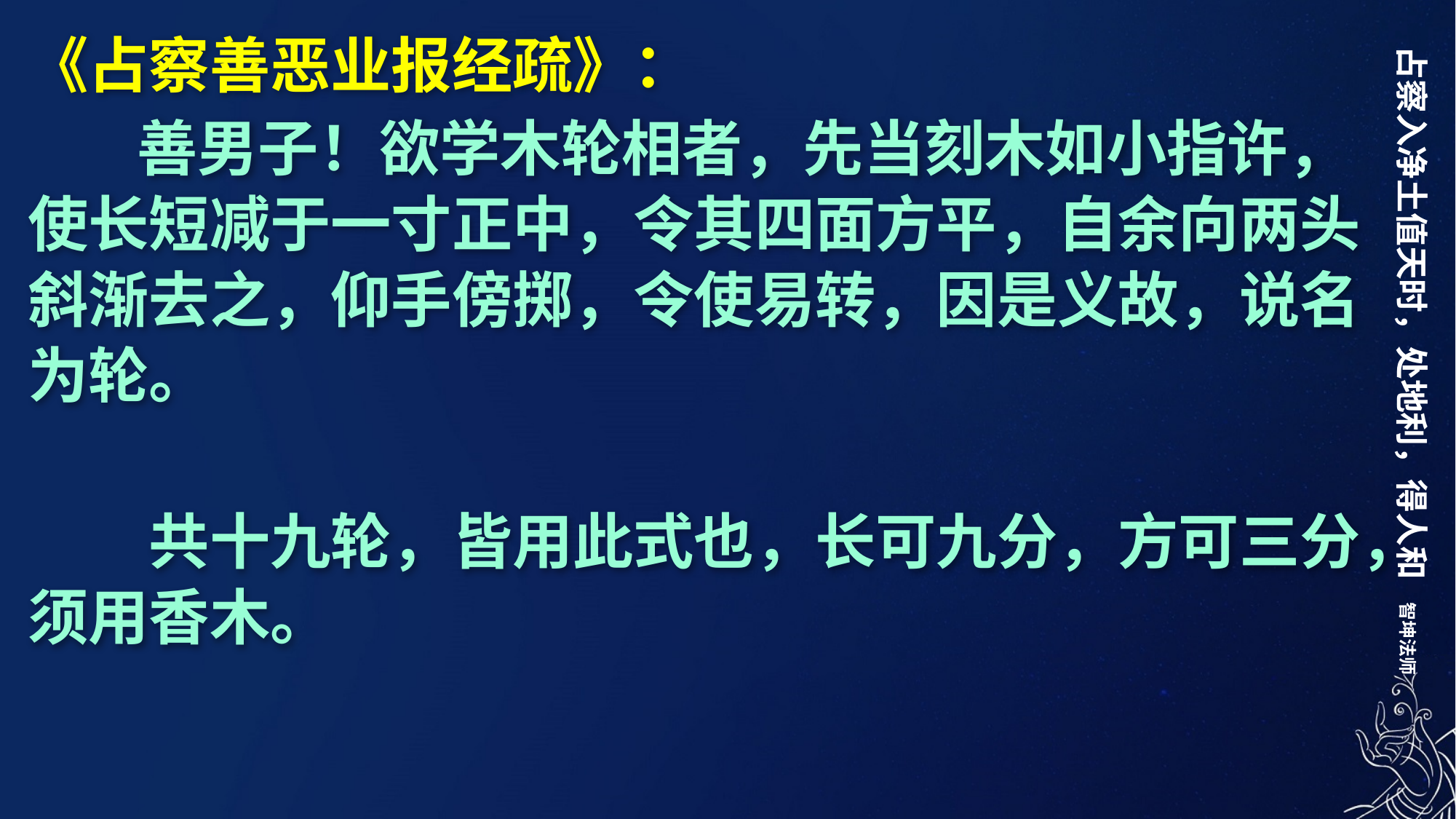

《占察善恶业报经疏》：
	善男子！欲学木轮相者，先当刻木如小指许，使长短减于一寸正中，令其四面方平，自余向两头斜渐去之，仰手傍掷，令使易转，因是义故，说名为轮。

　　共十九轮，皆用此式也，长可九分，方可三分，须用香木。